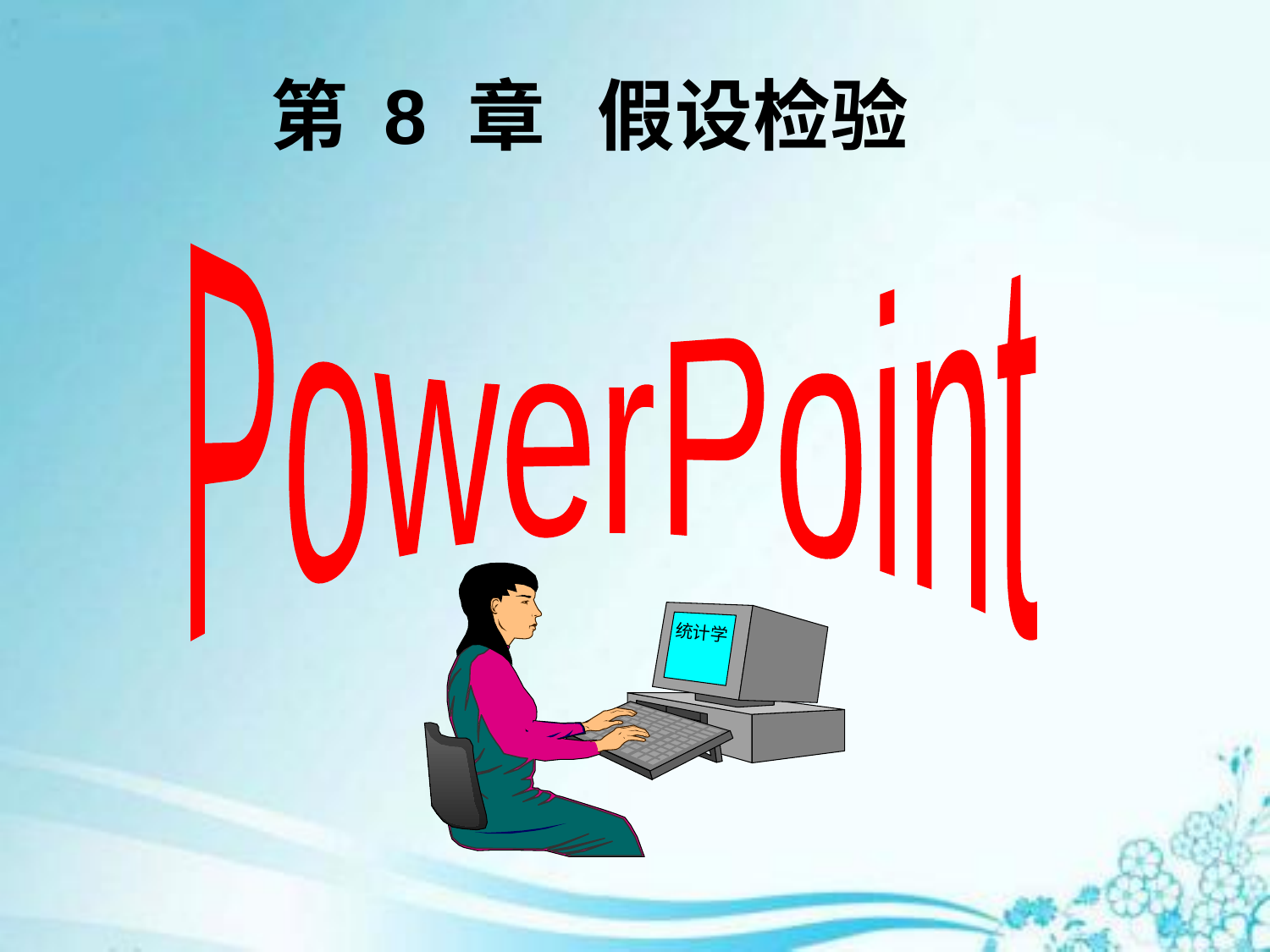

# 第 8 章   假设检验
PowerPoint

统计学